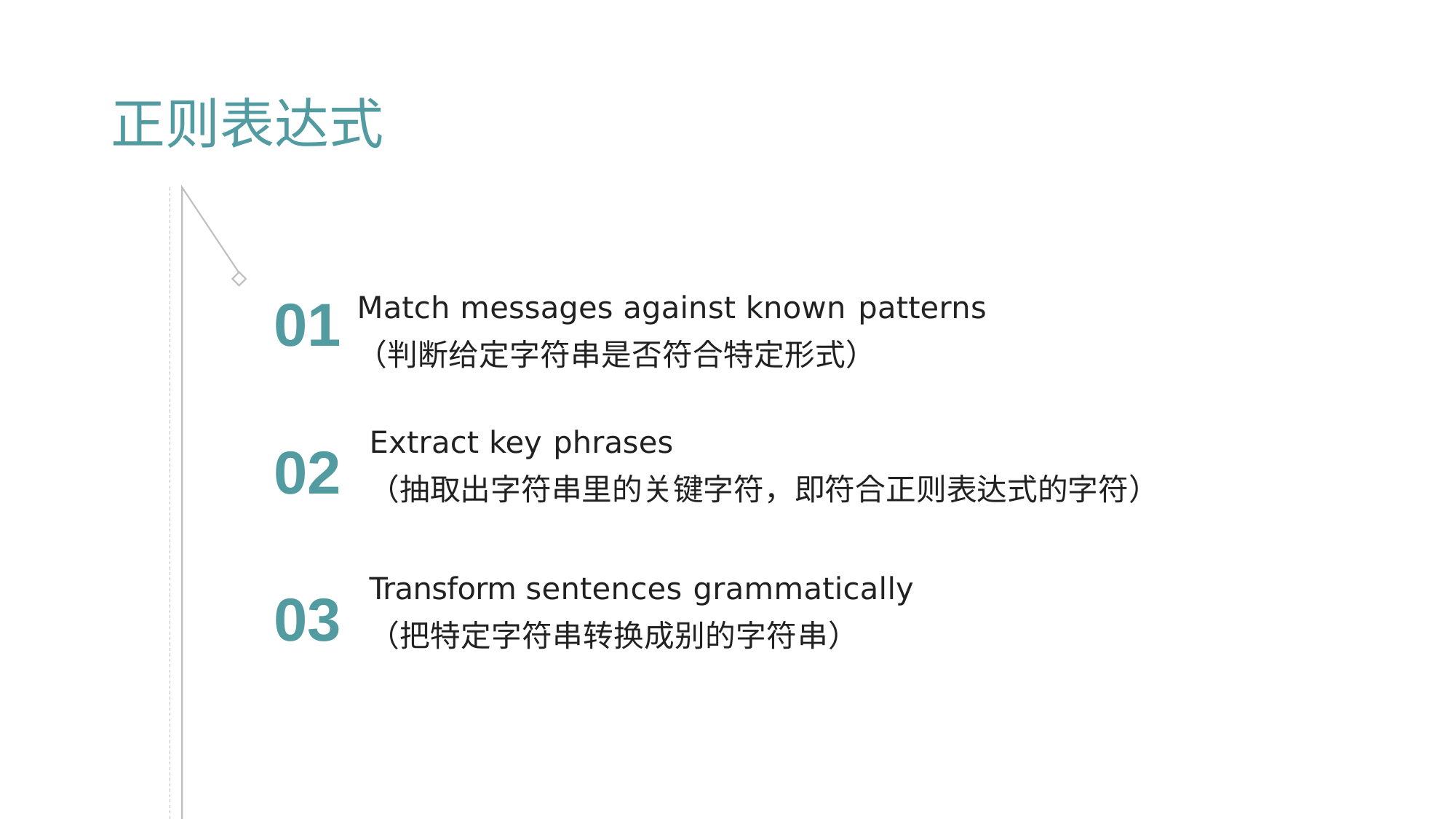

正则表达式

01

Match messages against known patterns
（判断给定字符串是否符合特定形式）
02
Extract key phrases
（抽取出字符串里的关键字符，即符合正则表达式的字符）
03
Transform sentences grammatically
（把特定字符串转换成别的字符串）